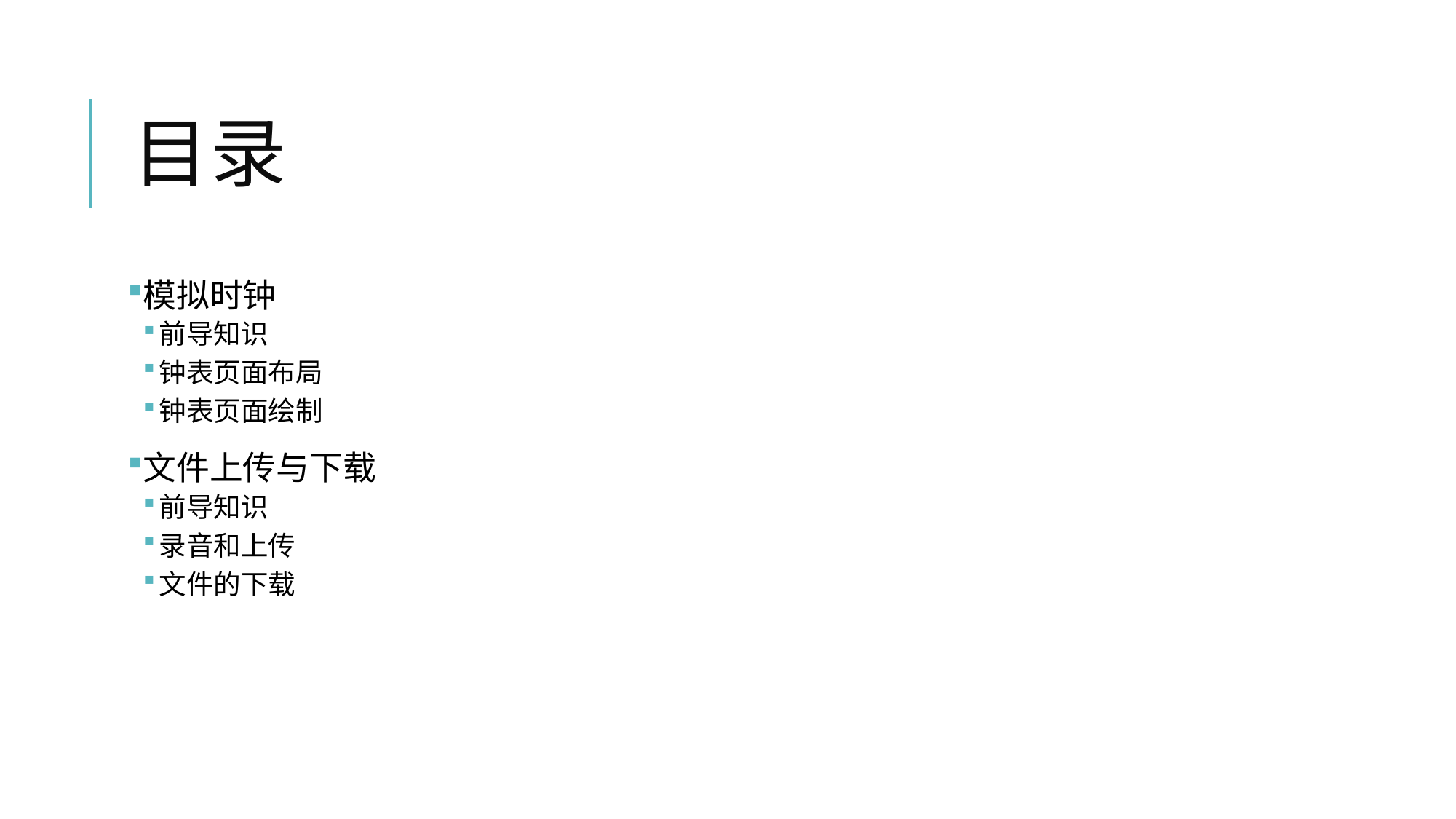

# 目录
模拟时钟
前导知识
钟表页面布局
钟表页面绘制
文件上传与下载
前导知识
录音和上传
文件的下载